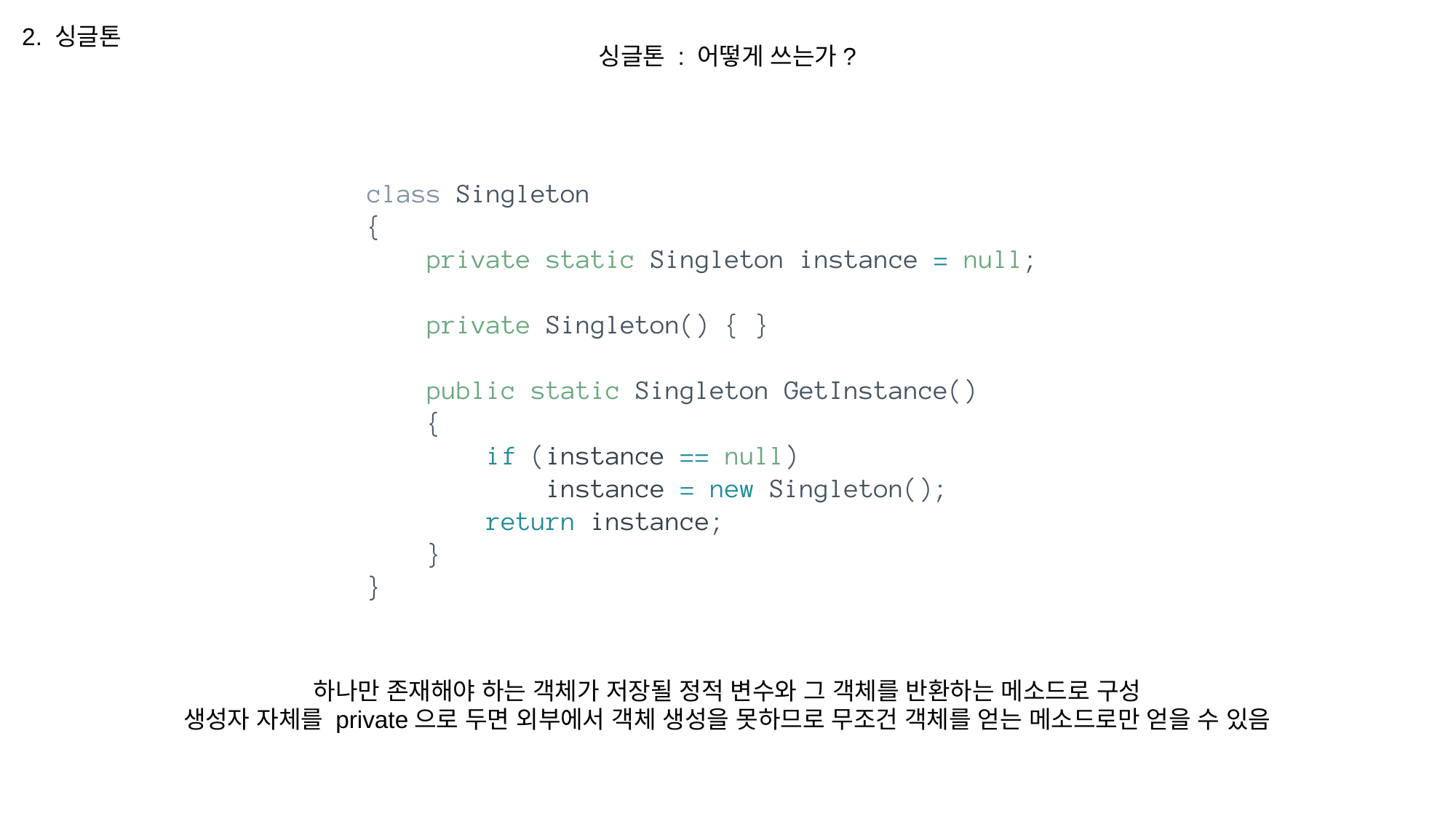

2. 싱글톤
싱글톤 : 어떻게 쓰는가?
class Singleton
{
    private static Singleton instance = null;
    private Singleton() { }
    public static Singleton GetInstance()
    {
        if (instance == null)
            instance = new Singleton();
        return instance;
    }
}
하나만 존재해야 하는 객체가 저장될 정적 변수와 그 객체를 반환하는 메소드로 구성
생성자 자체를 private으로 두면 외부에서 객체 생성을 못하므로 무조건 객체를 얻는 메소드로만 얻을 수 있음